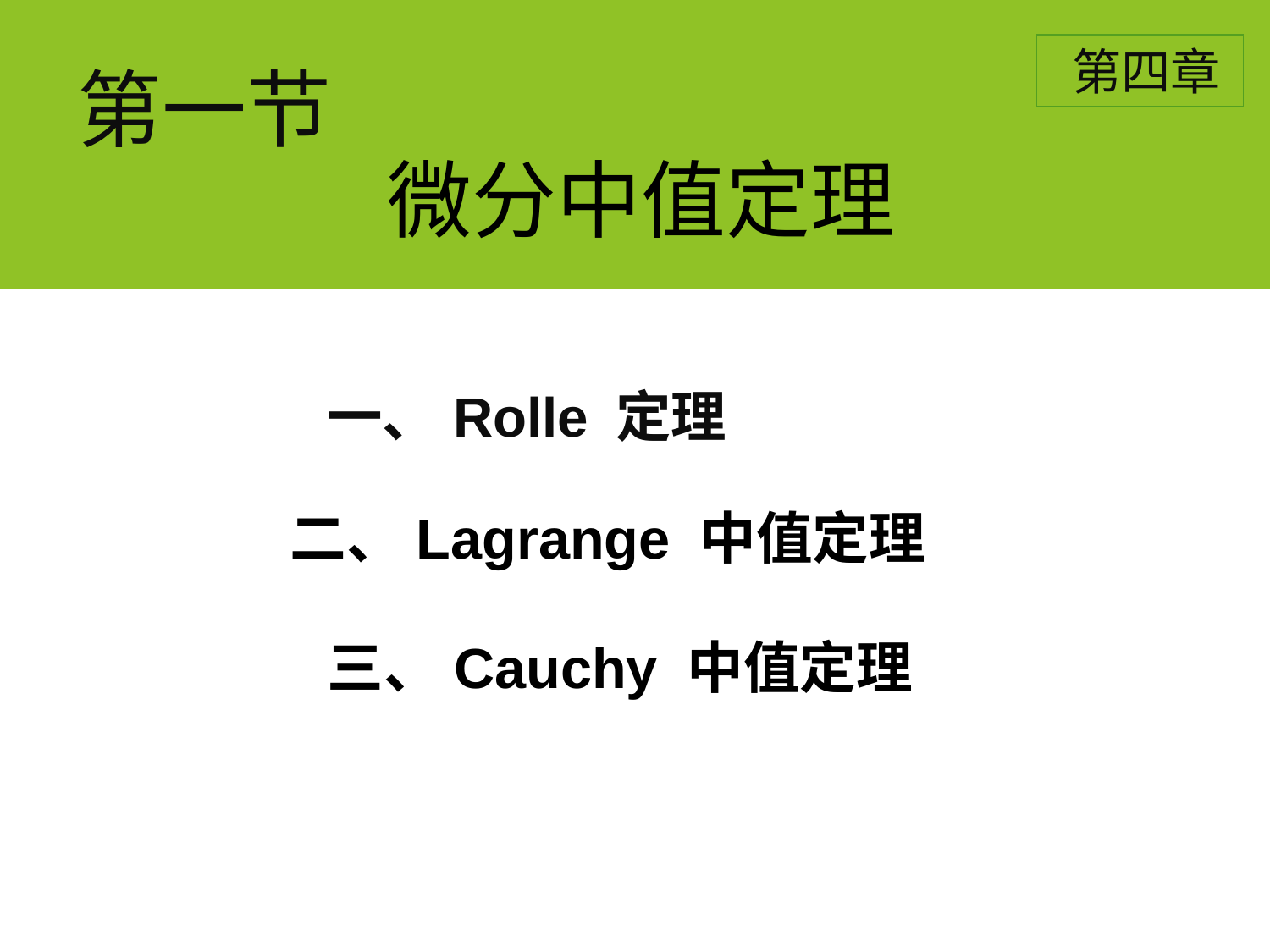

第四章
第一节
微分中值定理

一、Rolle 定理
二、Lagrange 中值定理
三、Cauchy 中值定理